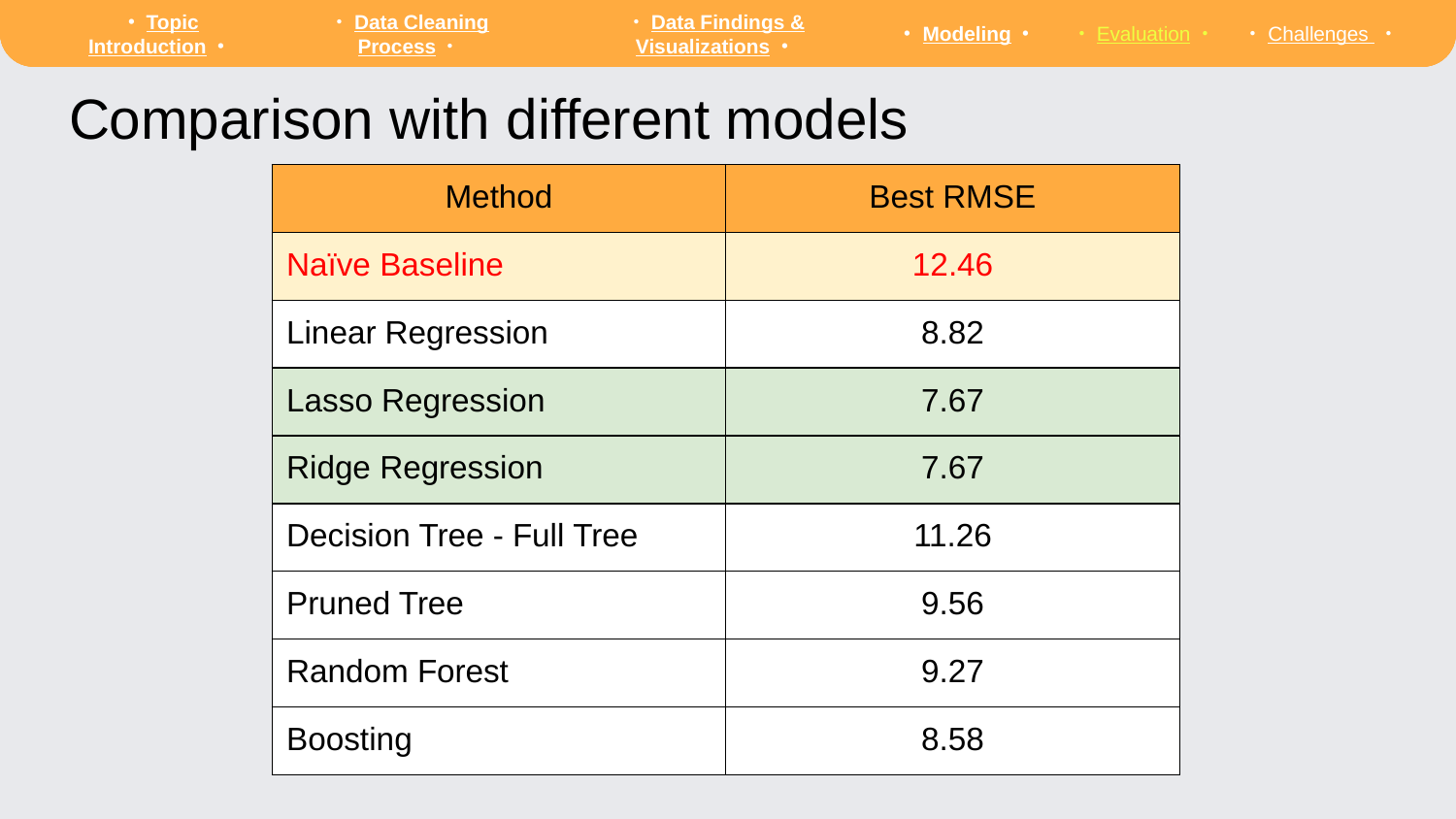

・Topic Introduction・
・Data Cleaning Process・
・Data Findings & Visualizations・
・Modeling・
・Evaluation・
・Challenges ・
Comparison with different models
| Method | Best RMSE |
| --- | --- |
| Naïve Baseline | 12.46 |
| Linear Regression | 8.82 |
| Lasso Regression | 7.67 |
| Ridge Regression | 7.67 |
| Decision Tree - Full Tree | 11.26 |
| Pruned Tree | 9.56 |
| Random Forest | 9.27 |
| Boosting | 8.58 |